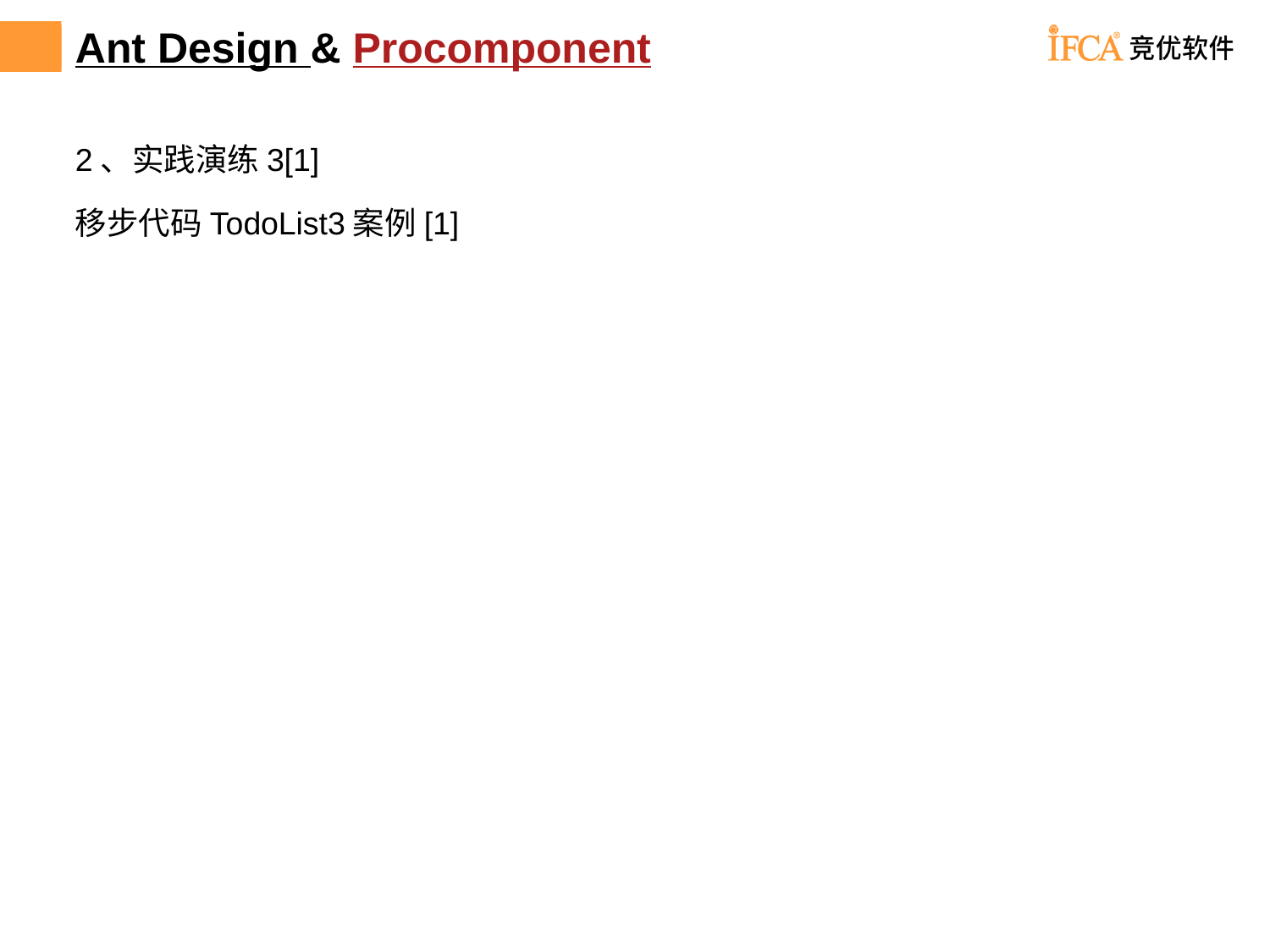

# Ant Design & Procomponent
2、实践演练3[1]

移步代码TodoList3案例[1]